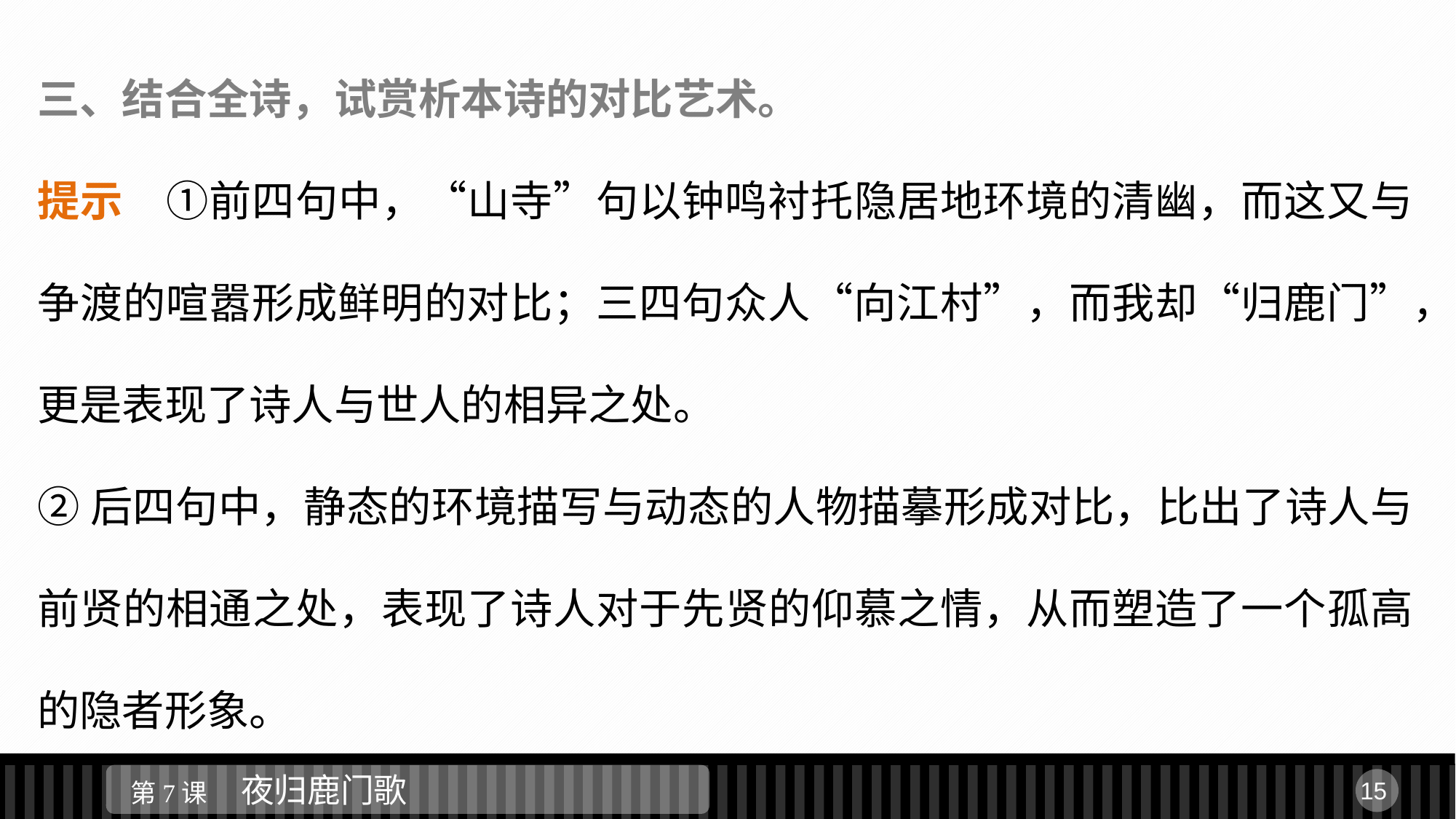

三、结合全诗，试赏析本诗的对比艺术。
提示　①前四句中，“山寺”句以钟鸣衬托隐居地环境的清幽，而这又与争渡的喧嚣形成鲜明的对比；三四句众人“向江村”，而我却“归鹿门”，更是表现了诗人与世人的相异之处。
②后四句中，静态的环境描写与动态的人物描摹形成对比，比出了诗人与前贤的相通之处，表现了诗人对于先贤的仰慕之情，从而塑造了一个孤高的隐者形象。